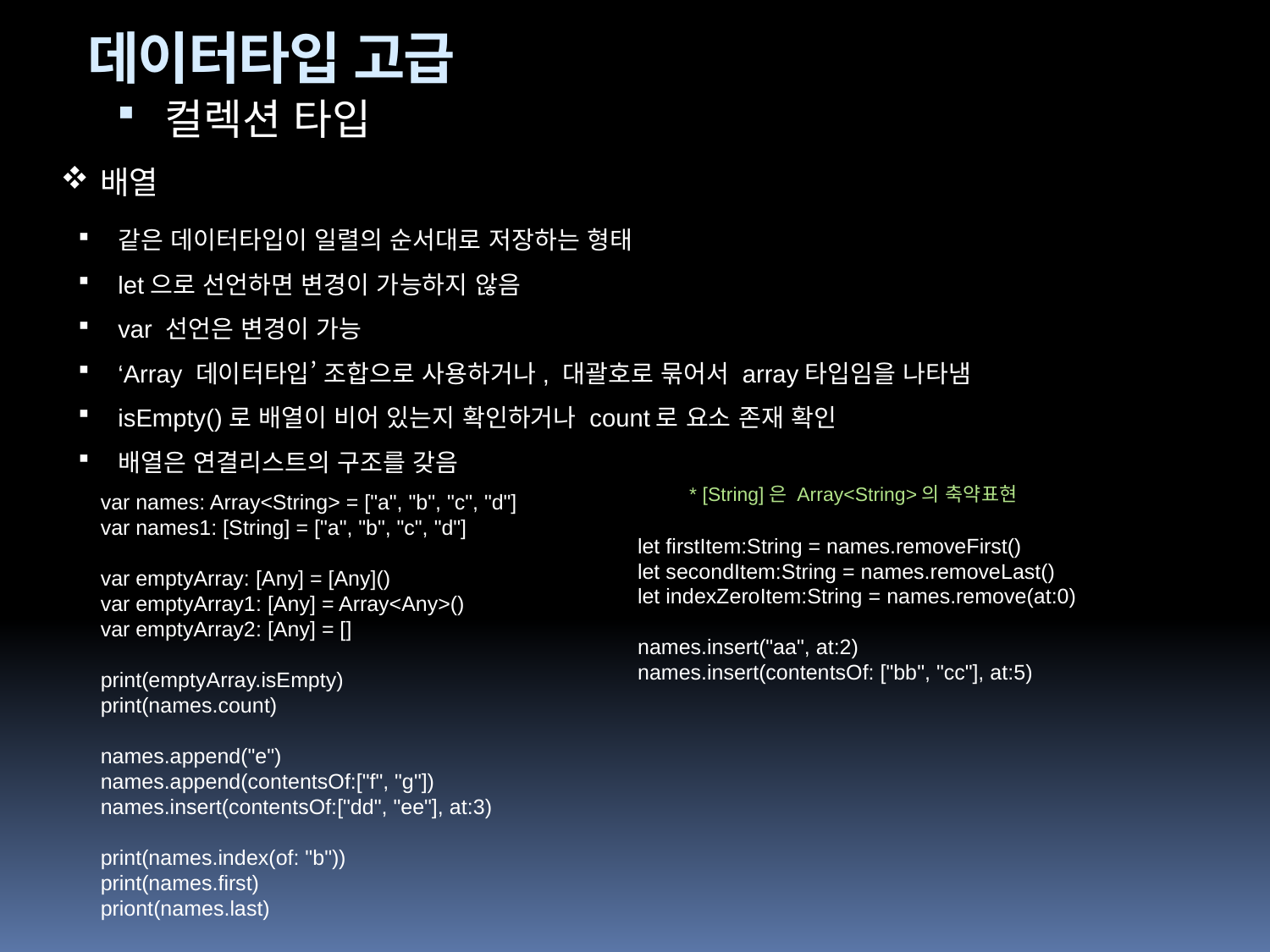

데이터타입 고급
컬렉션 타입
배열
같은 데이터타입이 일렬의 순서대로 저장하는 형태
let으로 선언하면 변경이 가능하지 않음
var 선언은 변경이 가능
‘Array 데이터타입’ 조합으로 사용하거나, 대괄호로 묶어서 array타입임을 나타냄
isEmpty()로 배열이 비어 있는지 확인하거나 count로 요소 존재 확인
배열은 연결리스트의 구조를 갖음
* [String]은 Array<String>의 축약표현
var names: Array<String> = ["a", "b", "c", "d"]
var names1: [String] = ["a", "b", "c", "d"]

var emptyArray: [Any] = [Any]()
var emptyArray1: [Any] = Array<Any>()
var emptyArray2: [Any] = []

print(emptyArray.isEmpty)
print(names.count)

names.append("e")
names.append(contentsOf:["f", "g"])
names.insert(contentsOf:["dd", "ee"], at:3)

print(names.index(of: "b"))
print(names.first)
priont(names.last)
let firstItem:String = names.removeFirst()
let secondItem:String = names.removeLast()
let indexZeroItem:String = names.remove(at:0)

names.insert("aa", at:2)
names.insert(contentsOf: ["bb", "cc"], at:5)